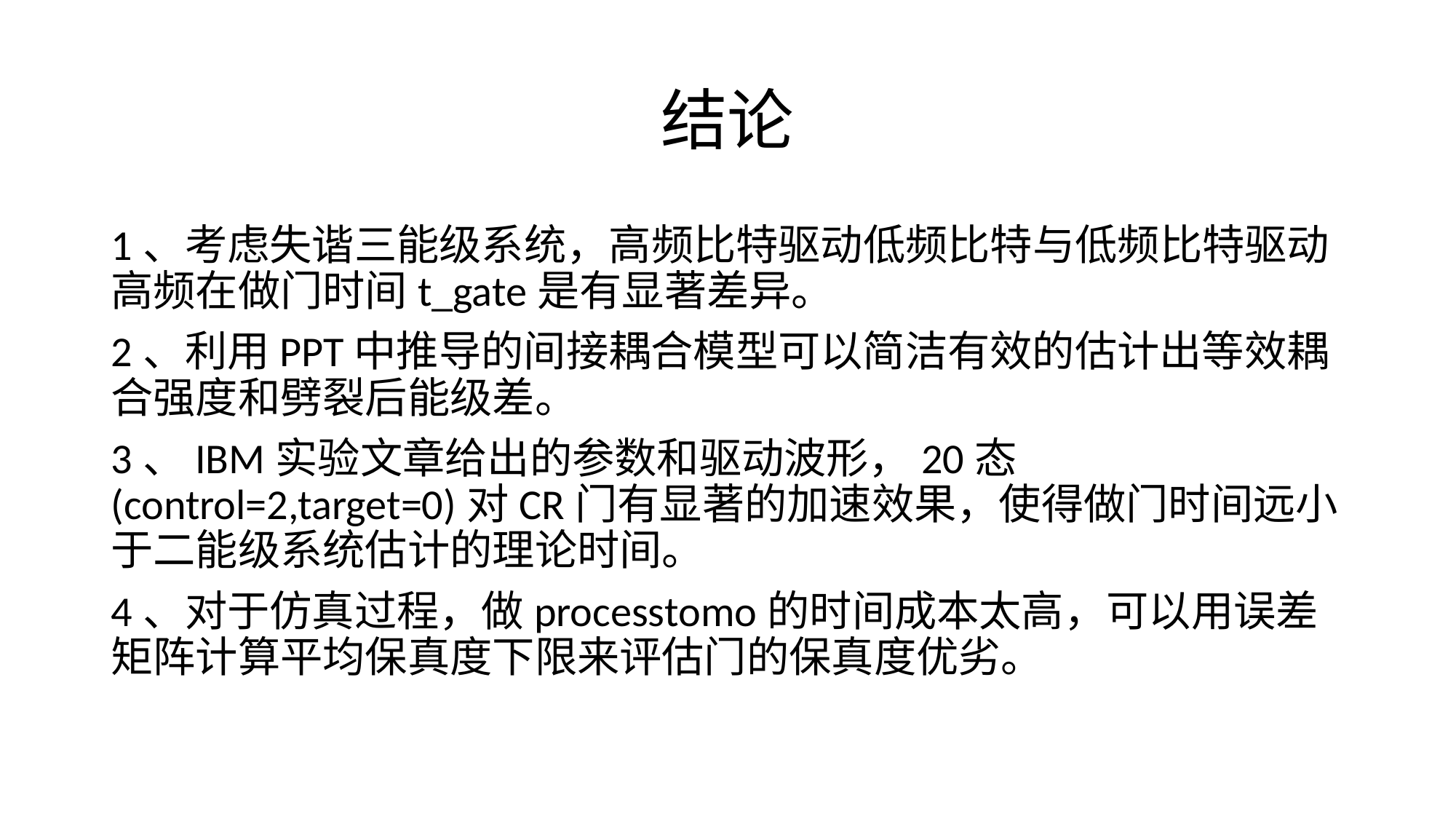

# 结论
1、考虑失谐三能级系统，高频比特驱动低频比特与低频比特驱动高频在做门时间t_gate是有显著差异。
2、利用PPT中推导的间接耦合模型可以简洁有效的估计出等效耦合强度和劈裂后能级差。
3、IBM实验文章给出的参数和驱动波形，20态(control=2,target=0)对CR门有显著的加速效果，使得做门时间远小于二能级系统估计的理论时间。
4、对于仿真过程，做processtomo的时间成本太高，可以用误差矩阵计算平均保真度下限来评估门的保真度优劣。